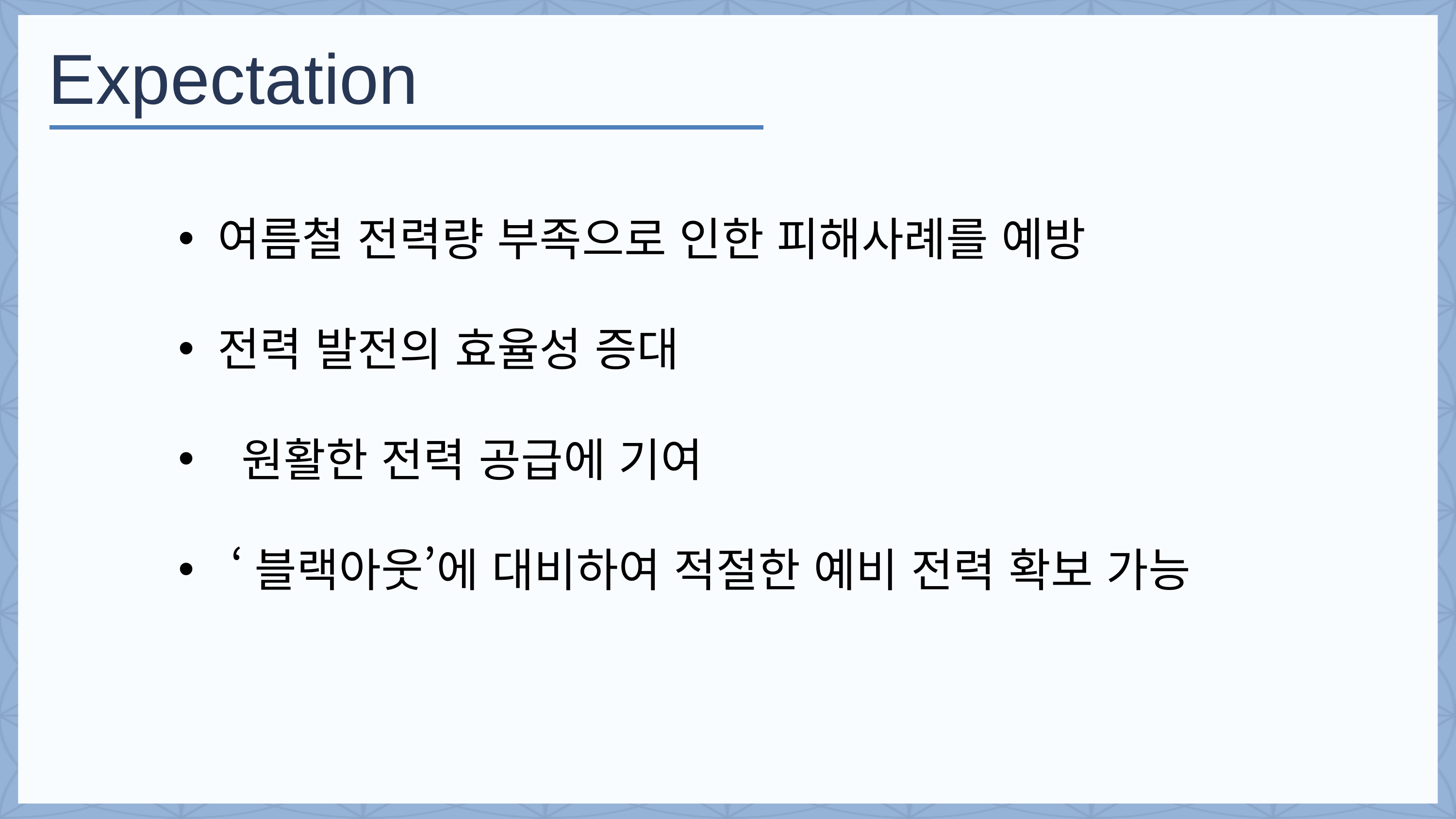

Expectation

여름철 전력량 부족으로 인한 피해사례를 예방

전력 발전의 효율성 증대

 원활한 전력 공급에 기여

 ‘블랙아웃’에 대비하여 적절한 예비 전력 확보 가능